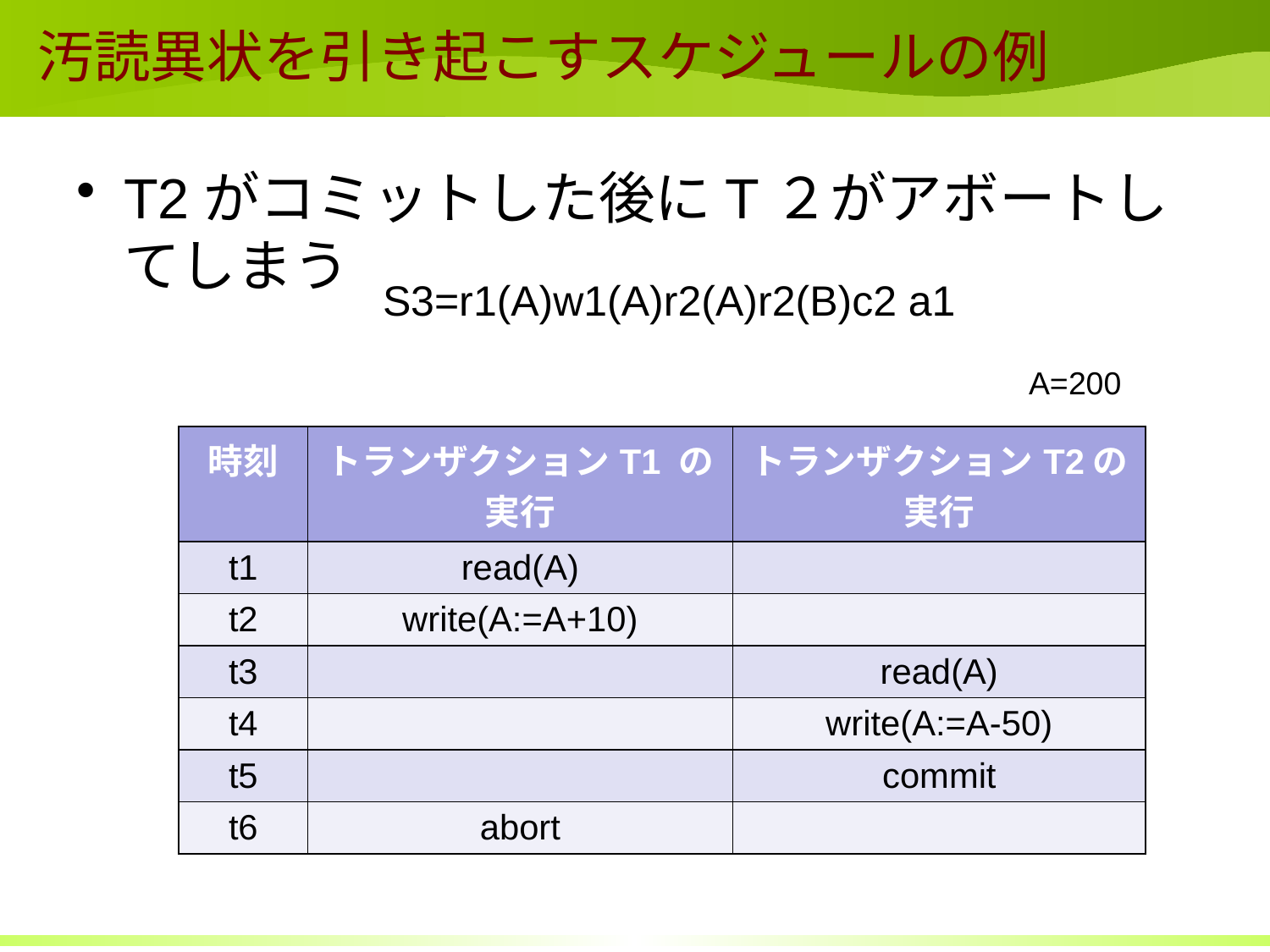

# 汚読異状を引き起こすスケジュールの例
T2がコミットした後にT２がアボートしてしまう
S3=r1(A)w1(A)r2(A)r2(B)c2 a1
A=200
| 時刻 | トランザクションT1 の実行 | トランザクションT2の実行 |
| --- | --- | --- |
| t1 | read(A) |  |
| t2 | write(A:=A+10) |  |
| t3 |  | read(A) |
| t4 |  | write(A:=A-50) |
| t5 |  | commit |
| t6 | abort |  |